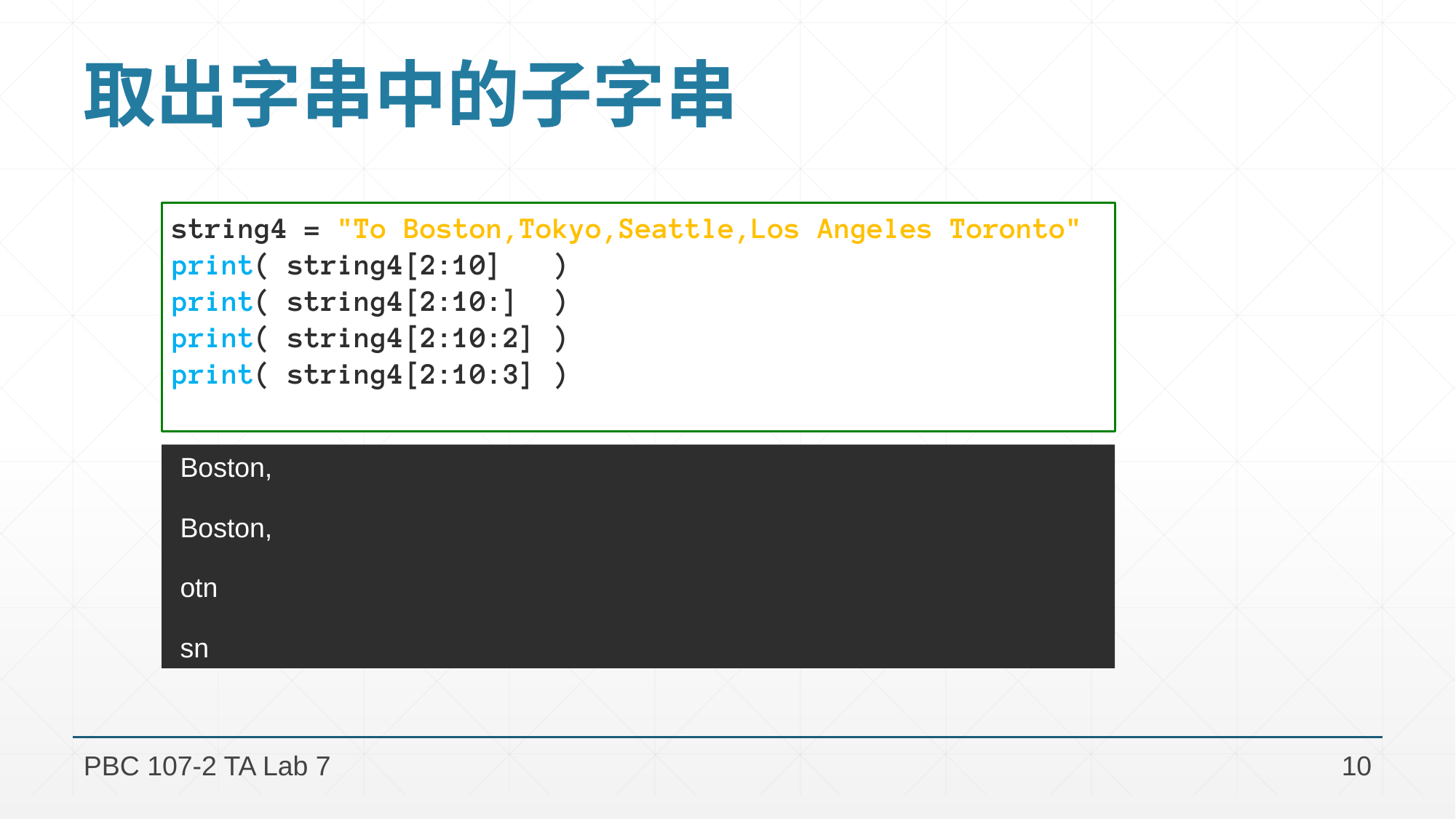

# 取出字串中的子字串

string4 = "To Boston,Tokyo,Seattle,Los Angeles Toronto"
print( string4[2:10]   )
print( string4[2:10:]  )
print( string4[2:10:2] )
print( string4[2:10:3] )

 Boston,
 Boston,
 otn
 sn
PBC 107-2 TA Lab 7
10